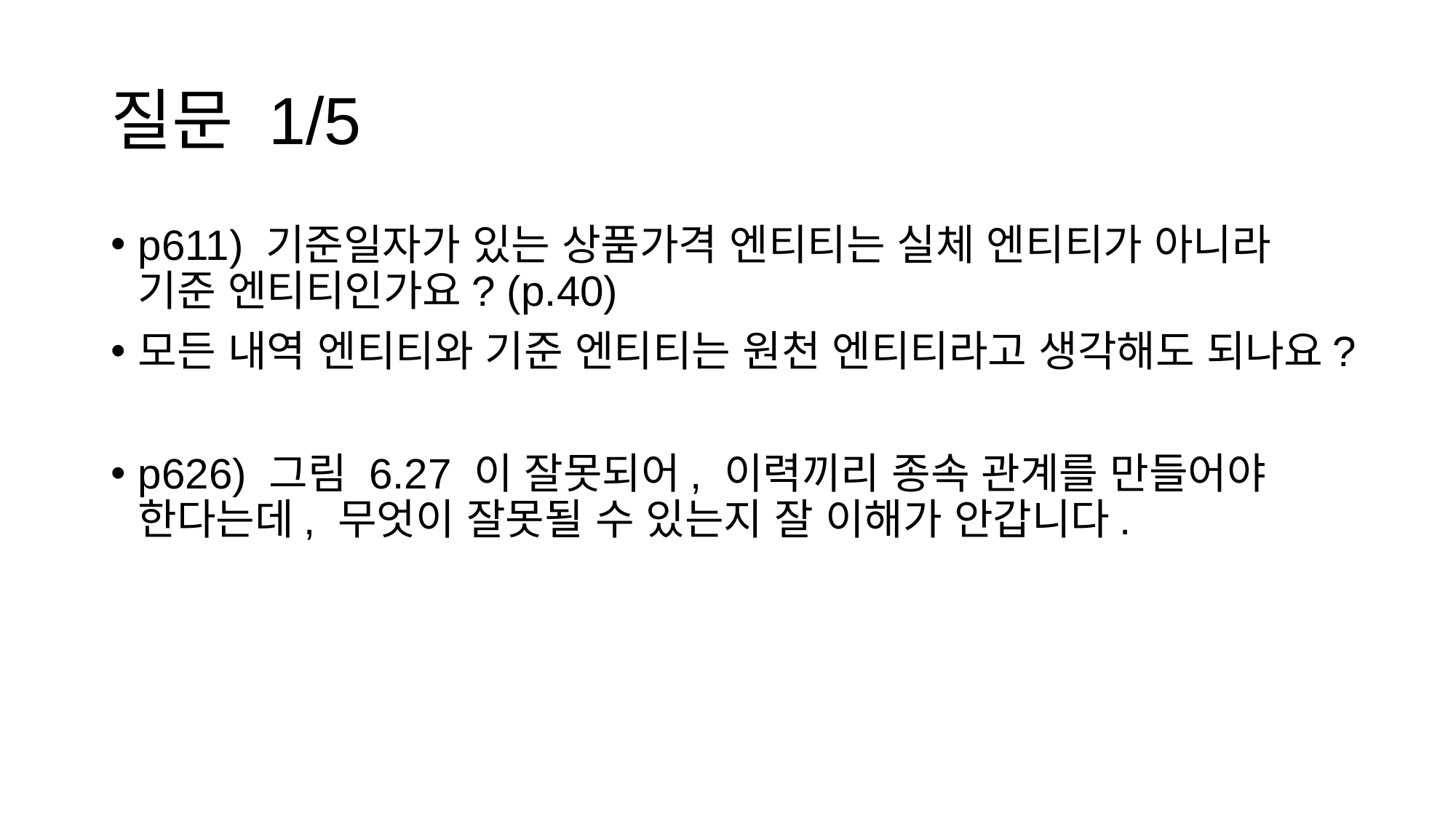

# 질문 1/5
p611) 기준일자가 있는 상품가격 엔티티는 실체 엔티티가 아니라 기준 엔티티인가요? (p.40)
모든 내역 엔티티와 기준 엔티티는 원천 엔티티라고 생각해도 되나요?

p626) 그림 6.27 이 잘못되어, 이력끼리 종속 관계를 만들어야 한다는데, 무엇이 잘못될 수 있는지 잘 이해가 안갑니다.